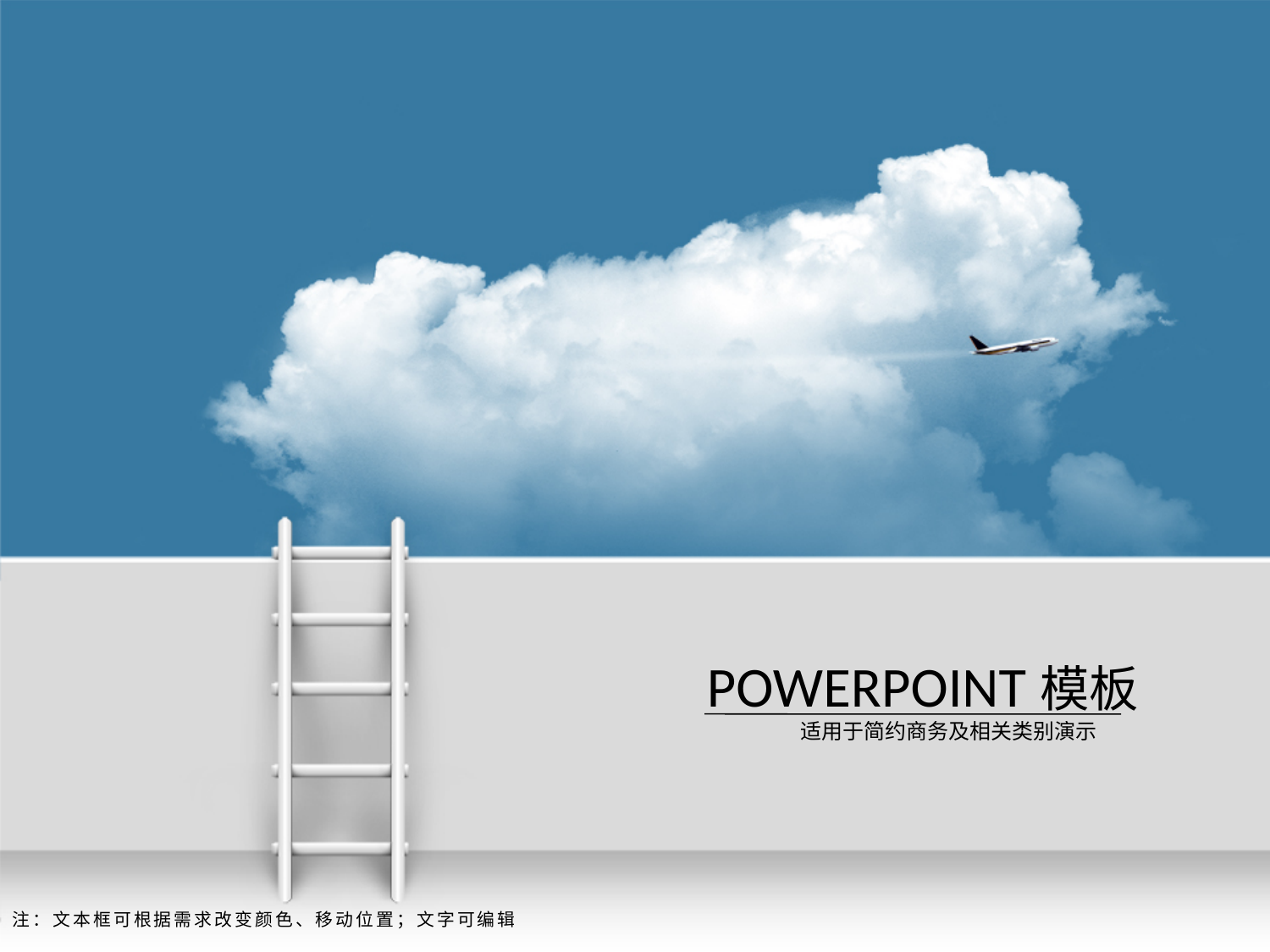

POWERPOINT模板
                   适用于简约商务及相关类别演示
注：文本框可根据需求改变颜色、移动位置；文字可编辑